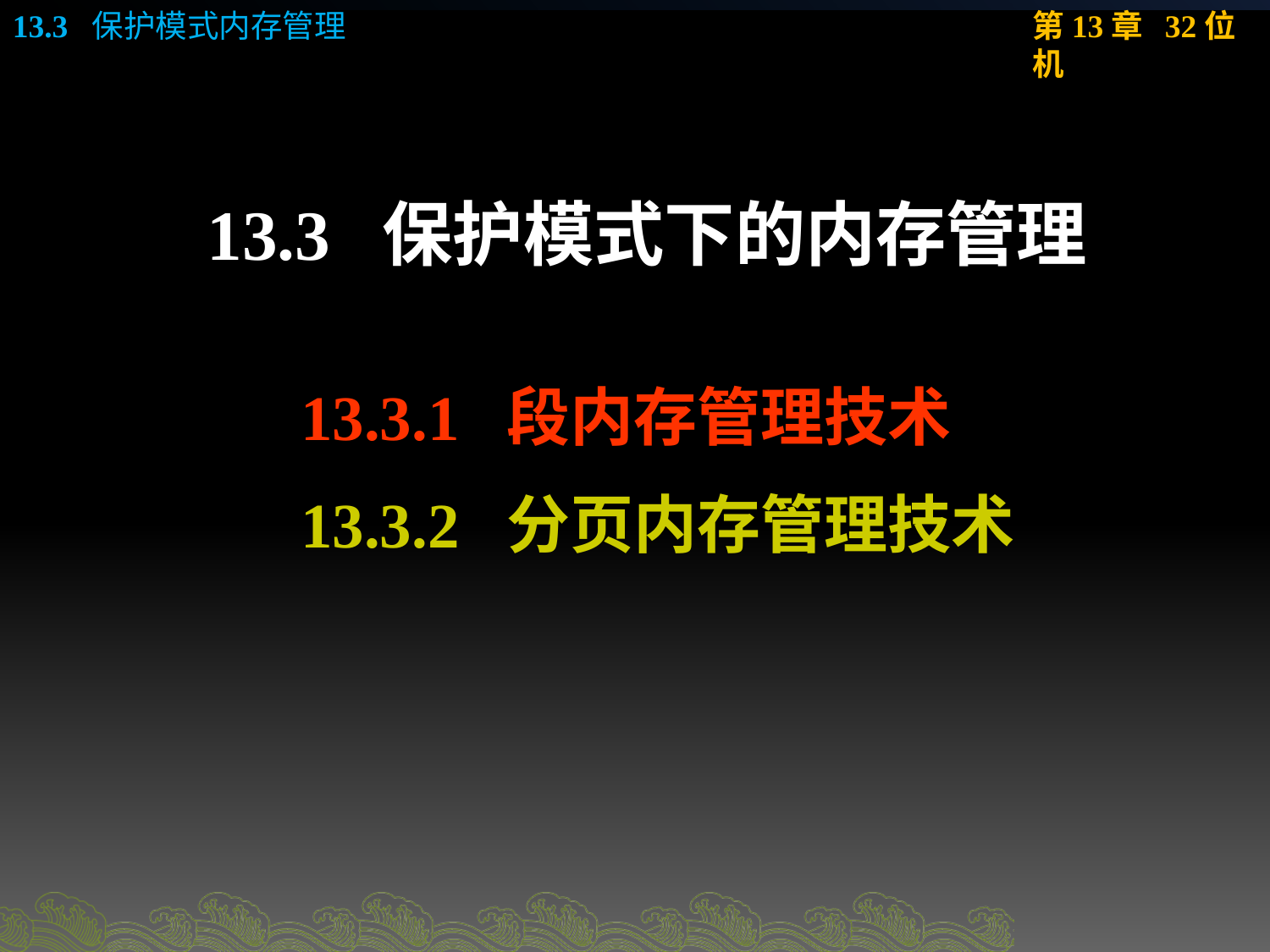

# 13.3  保护模式下的内存管理
13.3.1  段内存管理技术
13.3.2  分页内存管理技术